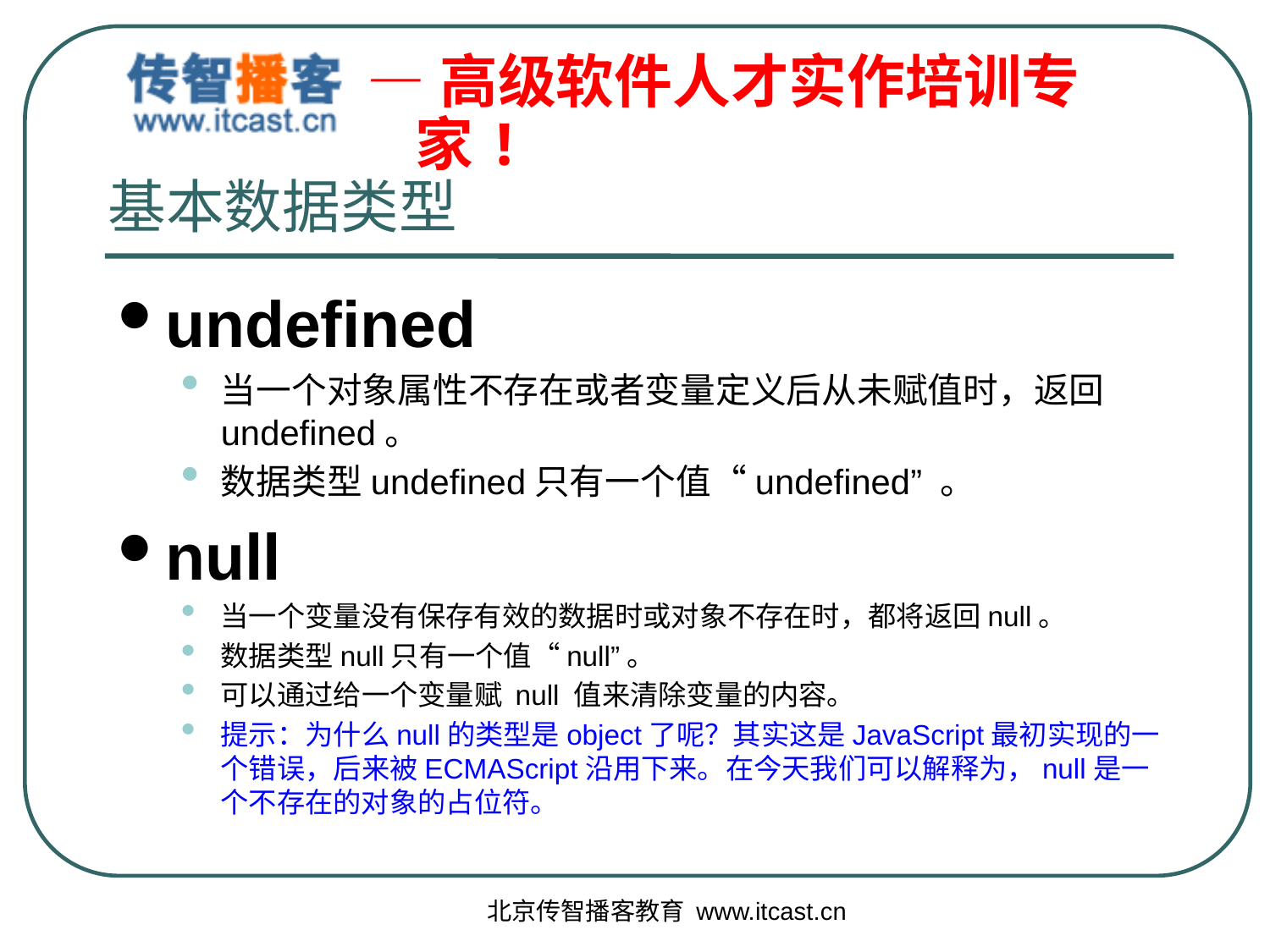

# 基本数据类型
undefined
当一个对象属性不存在或者变量定义后从未赋值时，返回undefined。
数据类型undefined只有一个值“undefined” 。
null
当一个变量没有保存有效的数据时或对象不存在时，都将返回null。
数据类型null只有一个值“null”。
可以通过给一个变量赋 null 值来清除变量的内容。
提示：为什么null的类型是object了呢？其实这是JavaScript最初实现的一个错误，后来被ECMAScript沿用下来。在今天我们可以解释为，null是一个不存在的对象的占位符。